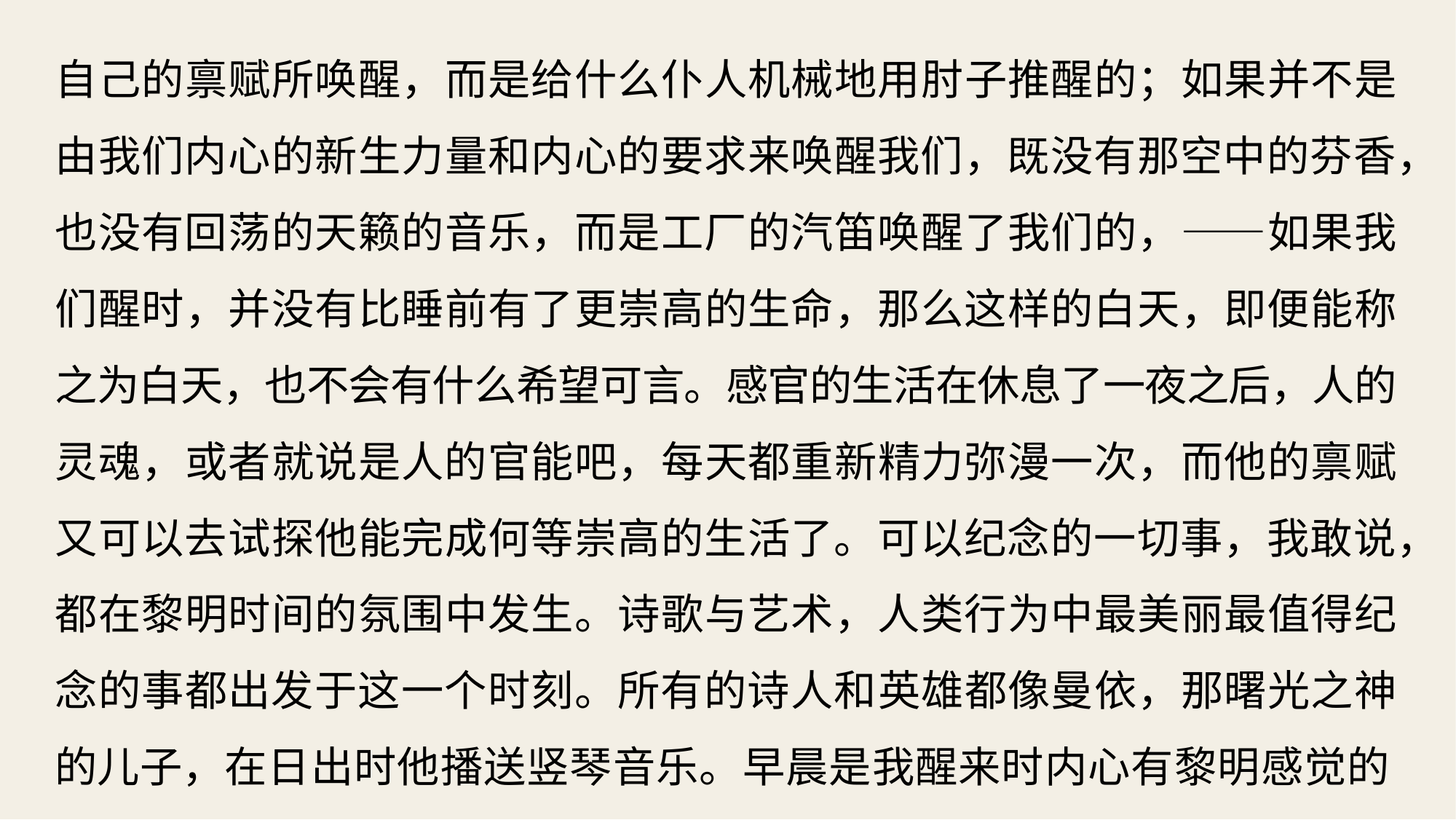

自己的禀赋所唤醒，而是给什么仆人机械地用肘子推醒的；如果并不是由我们内心的新生力量和内心的要求来唤醒我们，既没有那空中的芬香，也没有回荡的天籁的音乐，而是工厂的汽笛唤醒了我们的，——如果我们醒时，并没有比睡前有了更崇高的生命，那么这样的白天，即便能称之为白天，也不会有什么希望可言。感官的生活在休息了一夜之后，人的灵魂，或者就说是人的官能吧，每天都重新精力弥漫一次，而他的禀赋又可以去试探他能完成何等崇高的生活了。可以纪念的一切事，我敢说，都在黎明时间的氛围中发生。诗歌与艺术，人类行为中最美丽最值得纪念的事都出发于这一个时刻。所有的诗人和英雄都像曼依，那曙光之神的儿子，在日出时他播送竖琴音乐。早晨是我醒来时内心有黎明感觉的